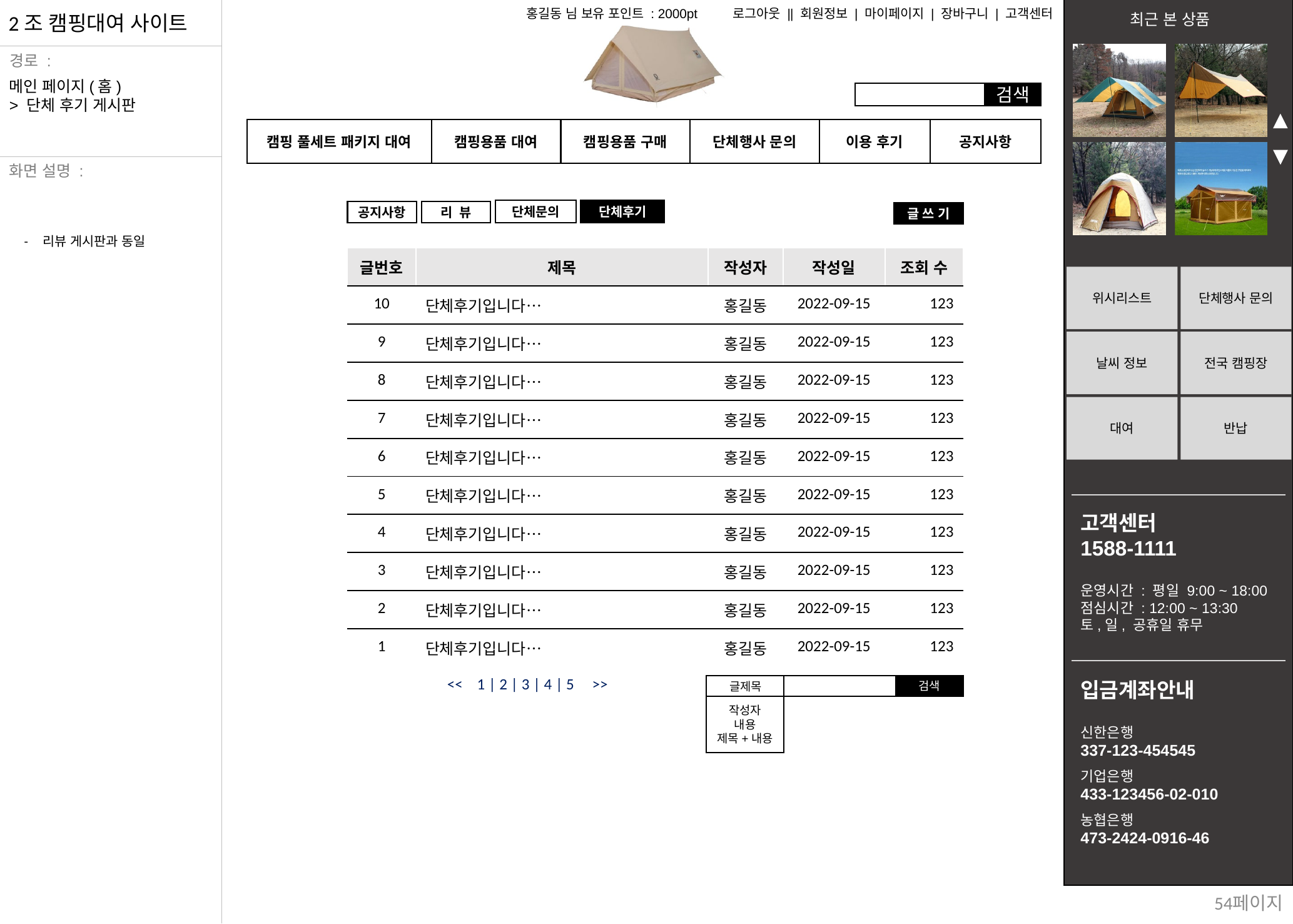

메인 페이지(홈)
> 단체 후기 게시판
단체문의
단체후기
공지사항
리  뷰
글 쓰 기
-    리뷰 게시판과 동일
| 글번호 | 제목 | 작성자 | 작성일 | 조회 수 |
| --- | --- | --- | --- | --- |
| 10 | 단체후기입니다… | 홍길동 | 2022-09-15 | 123 |
| 9 | 단체후기입니다… | 홍길동 | 2022-09-15 | 123 |
| 8 | 단체후기입니다… | 홍길동 | 2022-09-15 | 123 |
| 7 | 단체후기입니다… | 홍길동 | 2022-09-15 | 123 |
| 6 | 단체후기입니다… | 홍길동 | 2022-09-15 | 123 |
| 5 | 단체후기입니다… | 홍길동 | 2022-09-15 | 123 |
| 4 | 단체후기입니다… | 홍길동 | 2022-09-15 | 123 |
| 3 | 단체후기입니다… | 홍길동 | 2022-09-15 | 123 |
| 2 | 단체후기입니다… | 홍길동 | 2022-09-15 | 123 |
| 1 | 단체후기입니다… | 홍길동 | 2022-09-15 | 123 |
| << 1 | 2 | 3 | 4 | 5 >> |  | 글제목 |  |  |
글 쓰 기
검색

작성자
내용
제목+내용